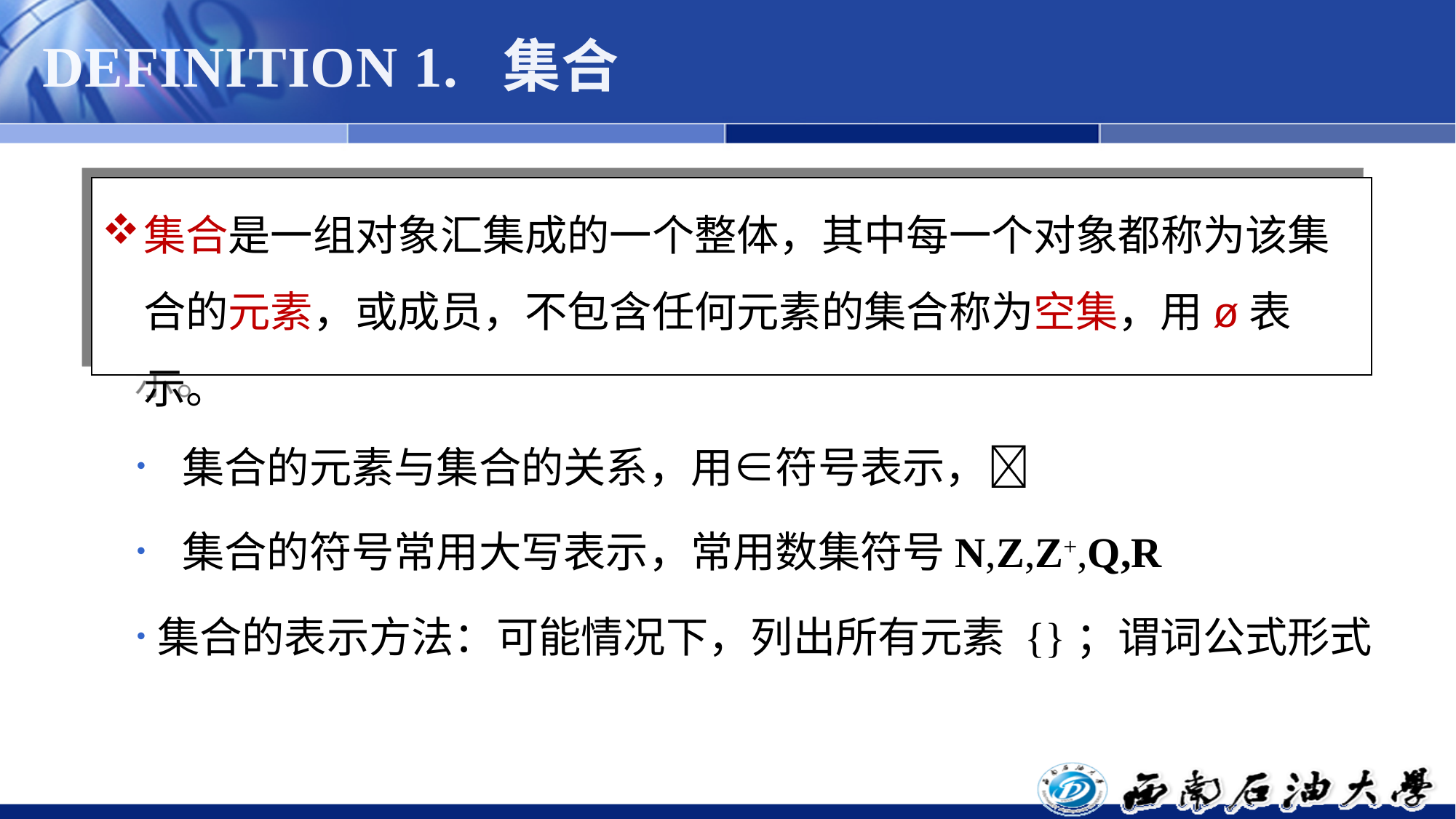

# DEFINITION 1.  集合
集合是一组对象汇集成的一个整体，其中每一个对象都称为该集合的元素，或成员，不包含任何元素的集合称为空集，用ø表示。
 集合的元素与集合的关系，用∈符号表示，∉
 集合的符号常用大写表示，常用数集符号N,Z,Z+,Q,R
集合的表示方法：可能情况下，列出所有元素 {}；谓词公式形式